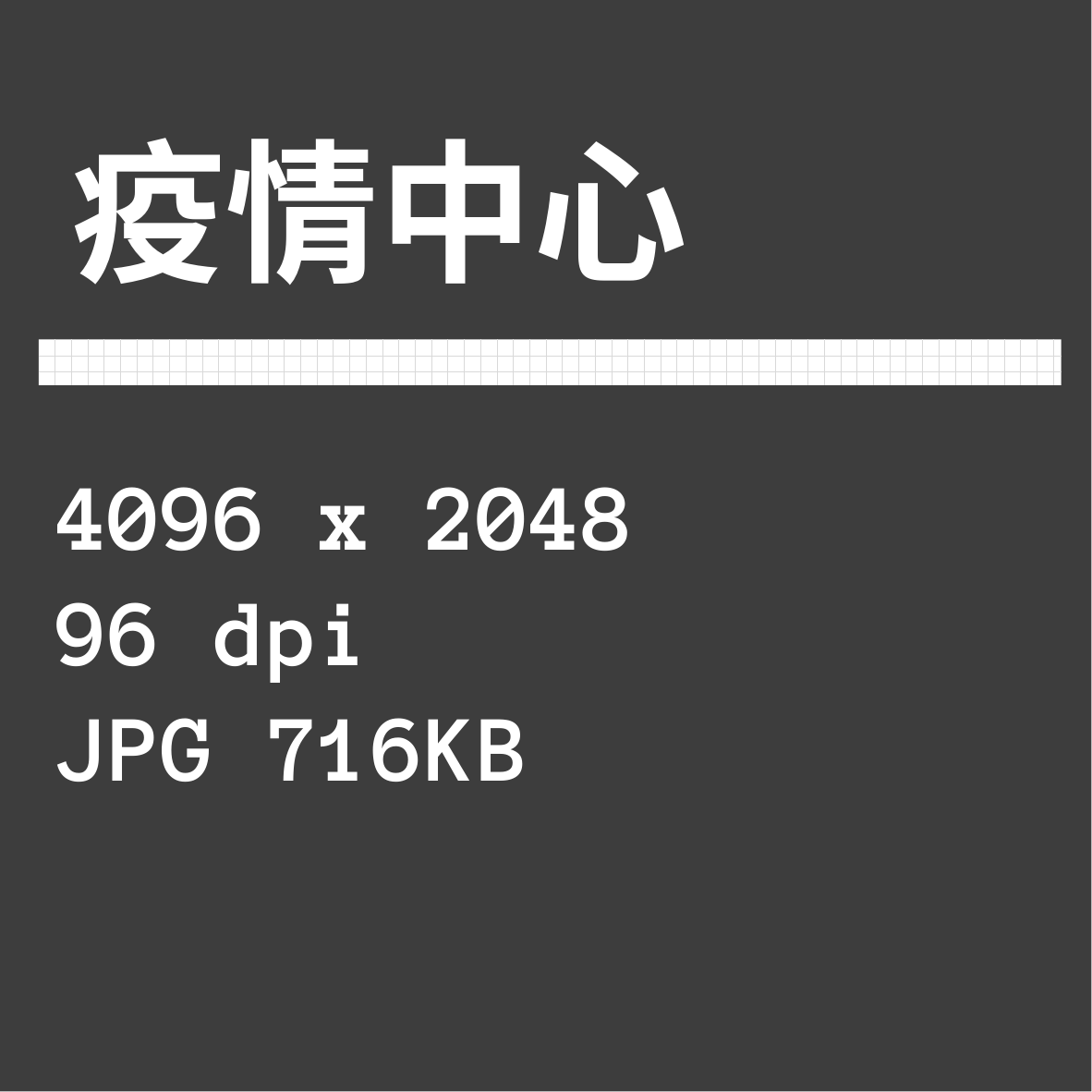

疫情中心

4096 x 2048
96 dpi
JPG 716KB